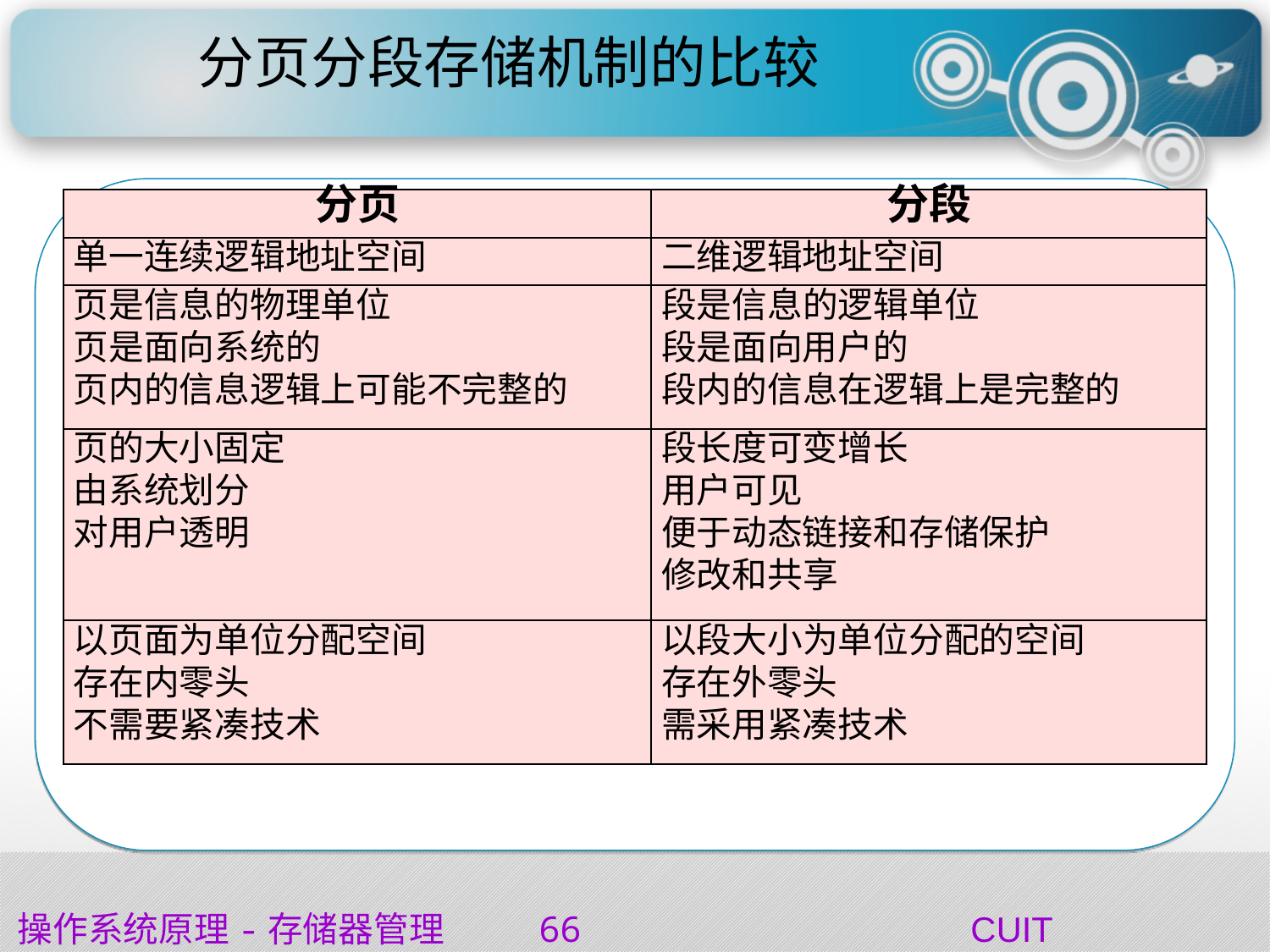

# 分页分段存储机制的比较
| 分页 | 分段 |
| --- | --- |
| 单一连续逻辑地址空间 | 二维逻辑地址空间 |
| 页是信息的物理单位 页是面向系统的 页内的信息逻辑上可能不完整的 | 段是信息的逻辑单位 段是面向用户的 段内的信息在逻辑上是完整的 |
| 页的大小固定 由系统划分 对用户透明 | 段长度可变增长 用户可见 便于动态链接和存储保护 修改和共享 |
| 以页面为单位分配空间 存在内零头 不需要紧凑技术 | 以段大小为单位分配的空间 存在外零头 需采用紧凑技术 |